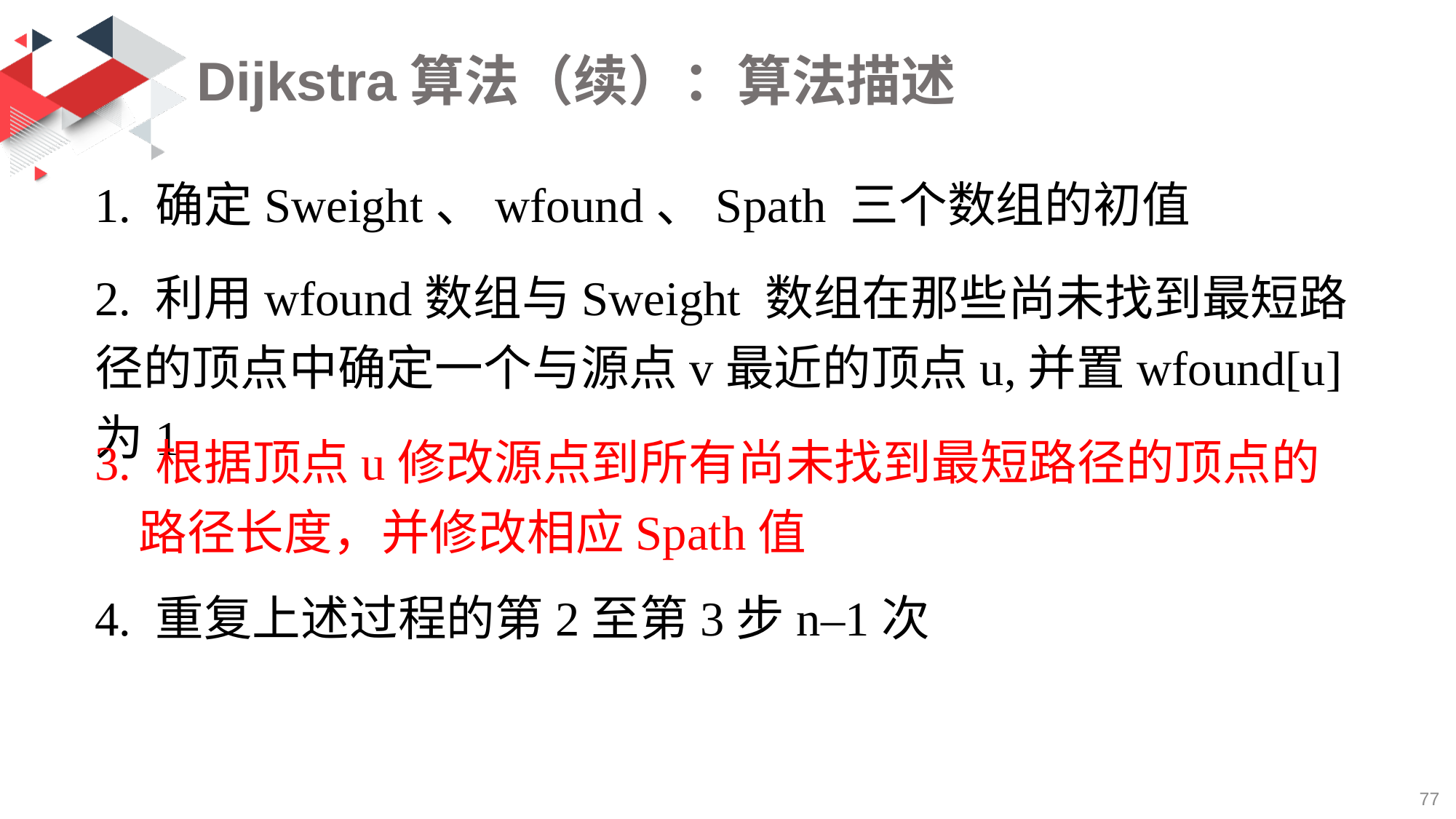

# Dijkstra算法（续）：算法描述
1. 确定Sweight、wfound、Spath 三个数组的初值
2. 利用wfound数组与Sweight 数组在那些尚未找到最短路径的顶点中确定一个与源点v最近的顶点u,并置wfound[u]为1
3. 根据顶点u修改源点到所有尚未找到最短路径的顶点的路径长度，并修改相应Spath值
4. 重复上述过程的第2至第3步n–1次
77